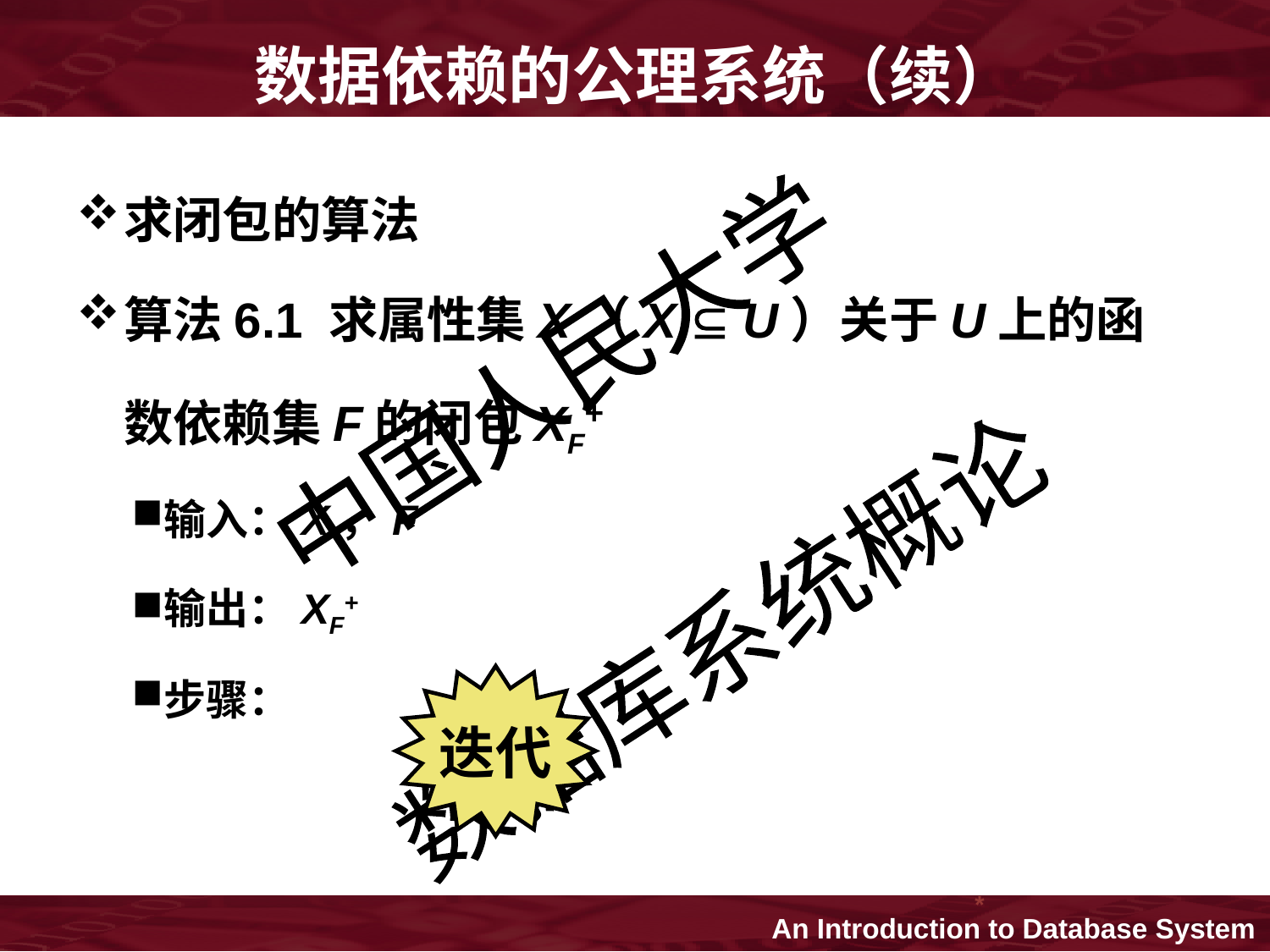

数据依赖的公理系统（续）
求闭包的算法
算法6.1 求属性集X（X ⊆ U）关于U上的函数依赖集F的闭包XF+
输入：X，F
输出：XF+
步骤：

迭代

*